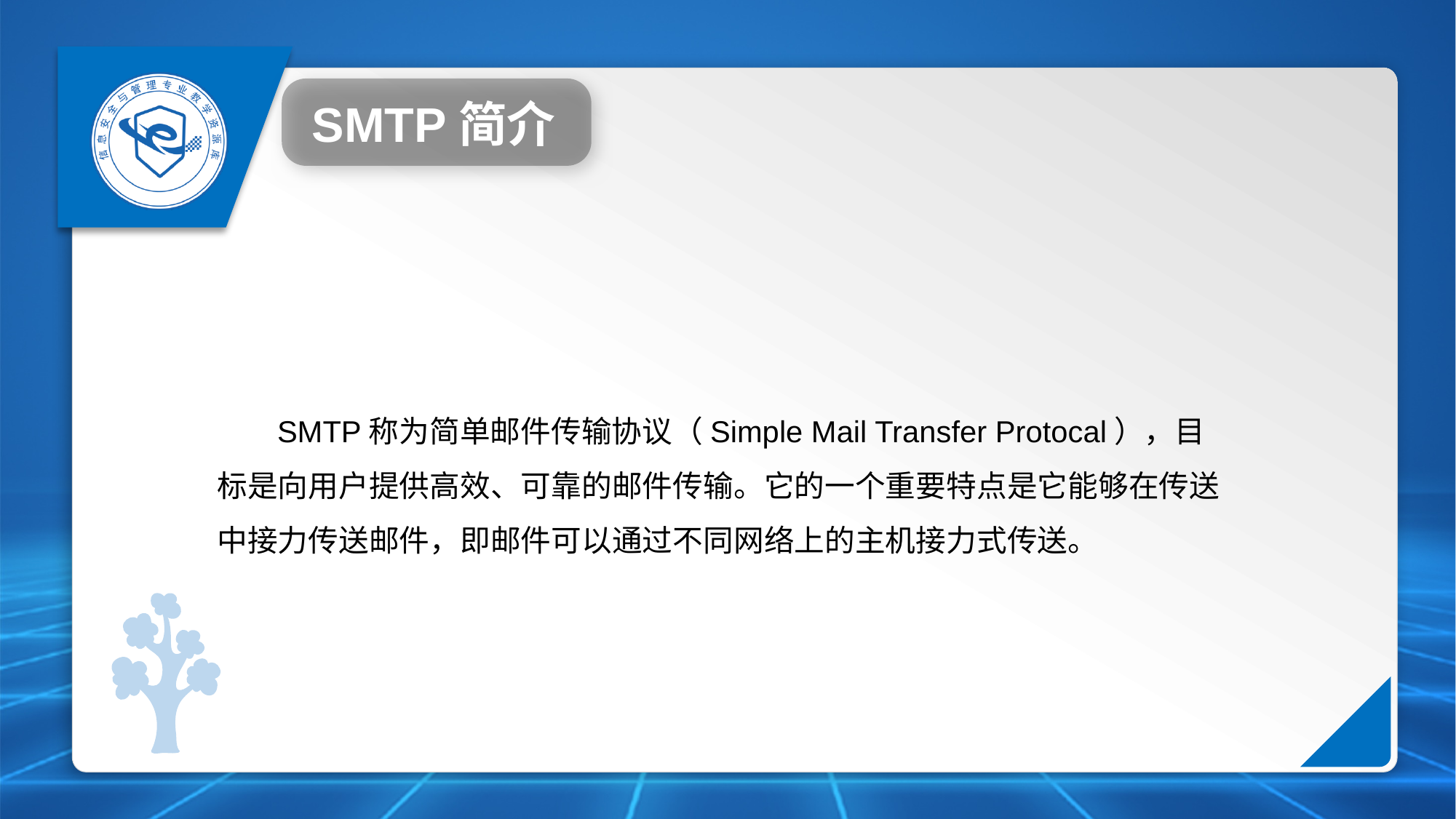

SMTP简介
SMTP称为简单邮件传输协议（Simple Mail Transfer Protocal），目标是向用户提供高效、可靠的邮件传输。它的一个重要特点是它能够在传送中接力传送邮件，即邮件可以通过不同网络上的主机接力式传送。